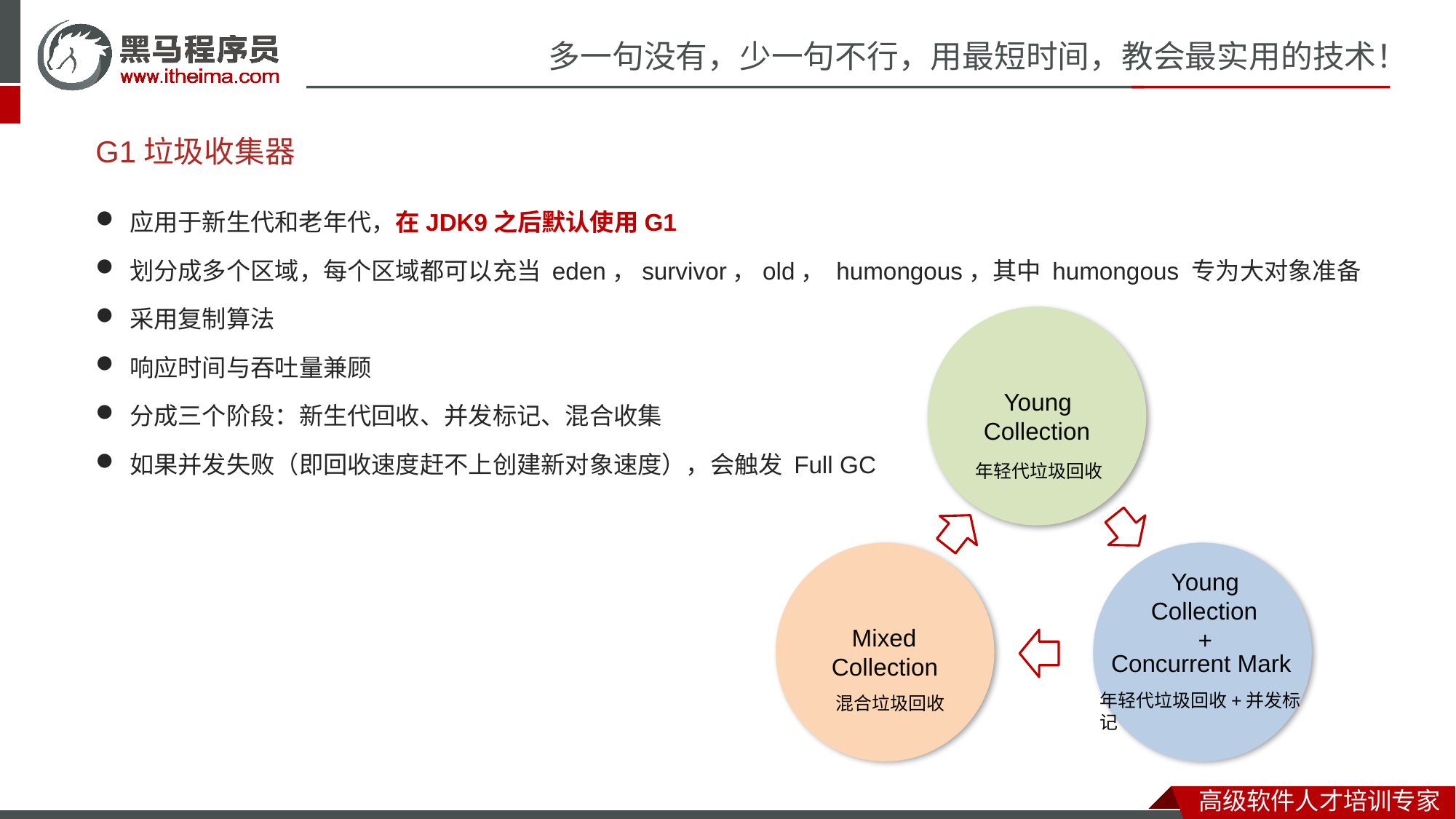

# G1垃圾收集器
应用于新生代和老年代，在JDK9之后默认使用G1
划分成多个区域，每个区域都可以充当 eden，survivor，old， humongous，其中 humongous 专为大对象准备
采用复制算法
响应时间与吞吐量兼顾
分成三个阶段：新生代回收、并发标记、混合收集
如果并发失败（即回收速度赶不上创建新对象速度），会触发 Full GC
   Young
Collection
年轻代垃圾回收

   Mixed
Collection
混合垃圾回收

   Young
Collection
       +
Concurrent Mark

年轻代垃圾回收+并发标记